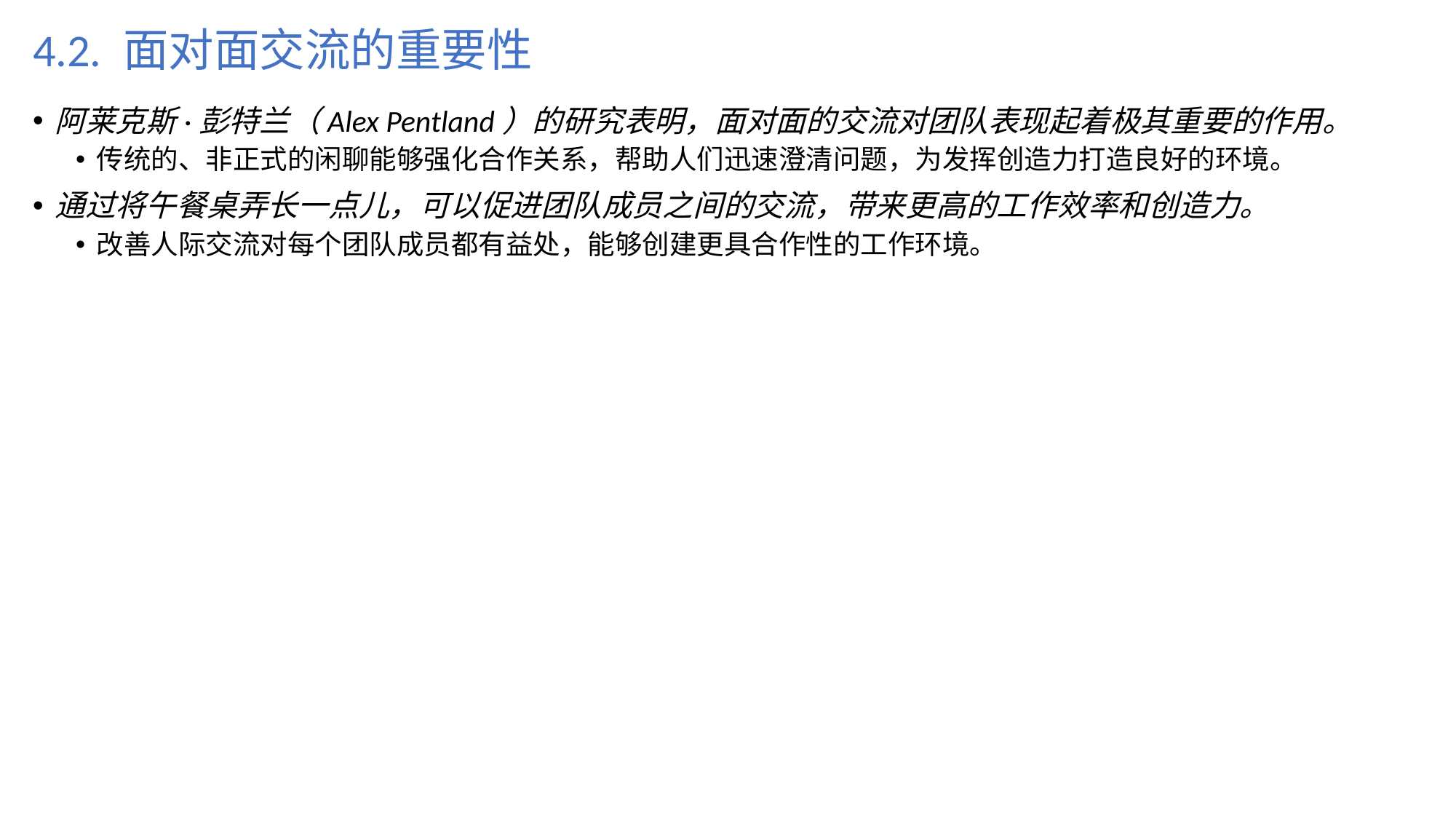

# 4.2. 面对面交流的重要性
阿莱克斯·彭特兰（Alex Pentland）的研究表明，面对面的交流对团队表现起着极其重要的作用。
传统的、非正式的闲聊能够强化合作关系，帮助人们迅速澄清问题，为发挥创造力打造良好的环境。
通过将午餐桌弄长一点儿，可以促进团队成员之间的交流，带来更高的工作效率和创造力。
改善人际交流对每个团队成员都有益处，能够创建更具合作性的工作环境。